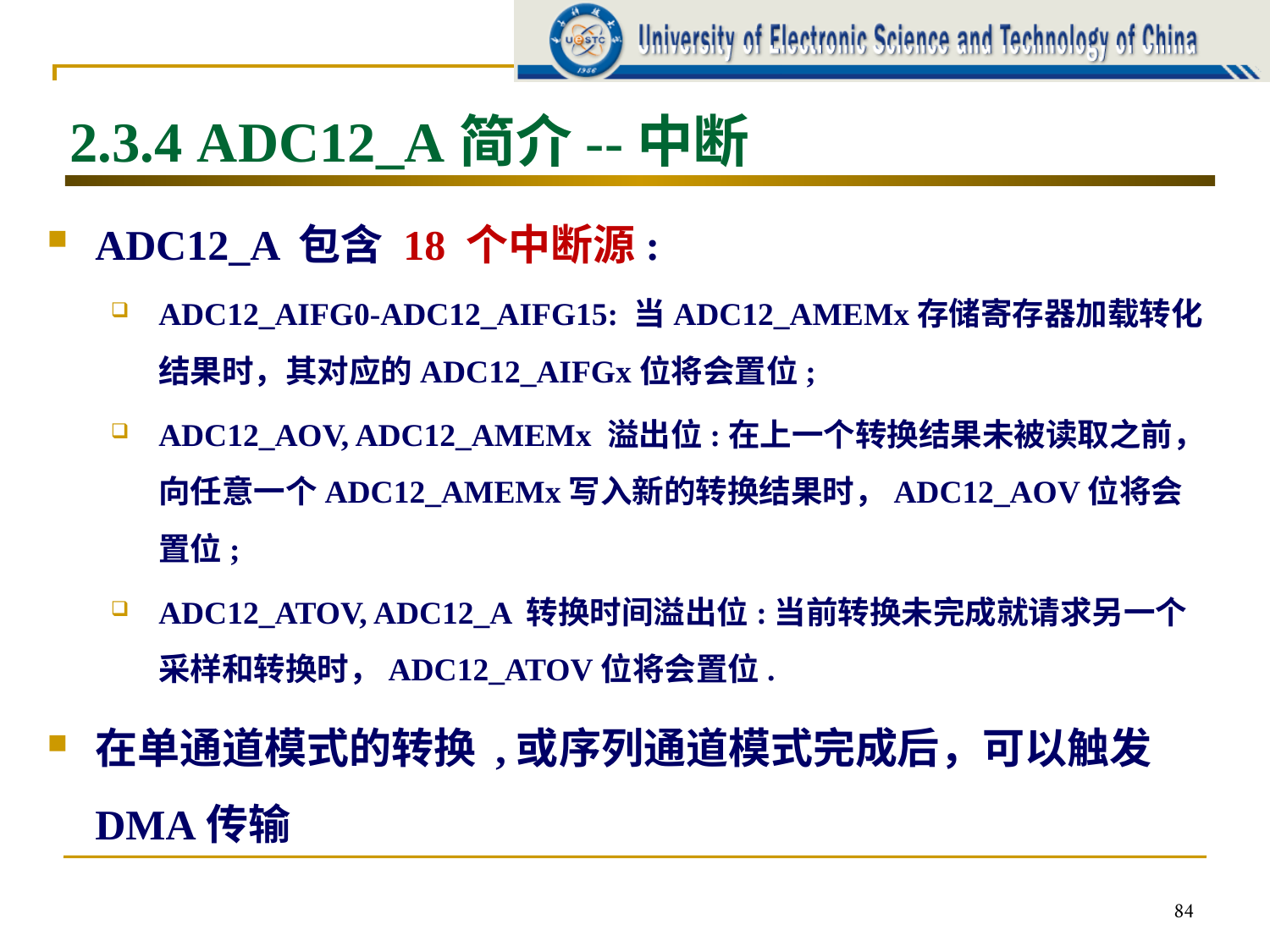

2.3.4 ADC12_A简介--中断
# ADC12_A 包含 18 个中断源:
ADC12_AIFG0-ADC12_AIFG15: 当ADC12_AMEMx存储寄存器加载转化结果时，其对应的ADC12_AIFGx位将会置位;
ADC12_AOV, ADC12_AMEMx 溢出位:在上一个转换结果未被读取之前，向任意一个ADC12_AMEMx写入新的转换结果时，ADC12_AOV位将会置位;
ADC12_ATOV, ADC12_A 转换时间溢出位:当前转换未完成就请求另一个采样和转换时，ADC12_ATOV位将会置位.
在单通道模式的转换 ,或序列通道模式完成后，可以触发DMA传输
84